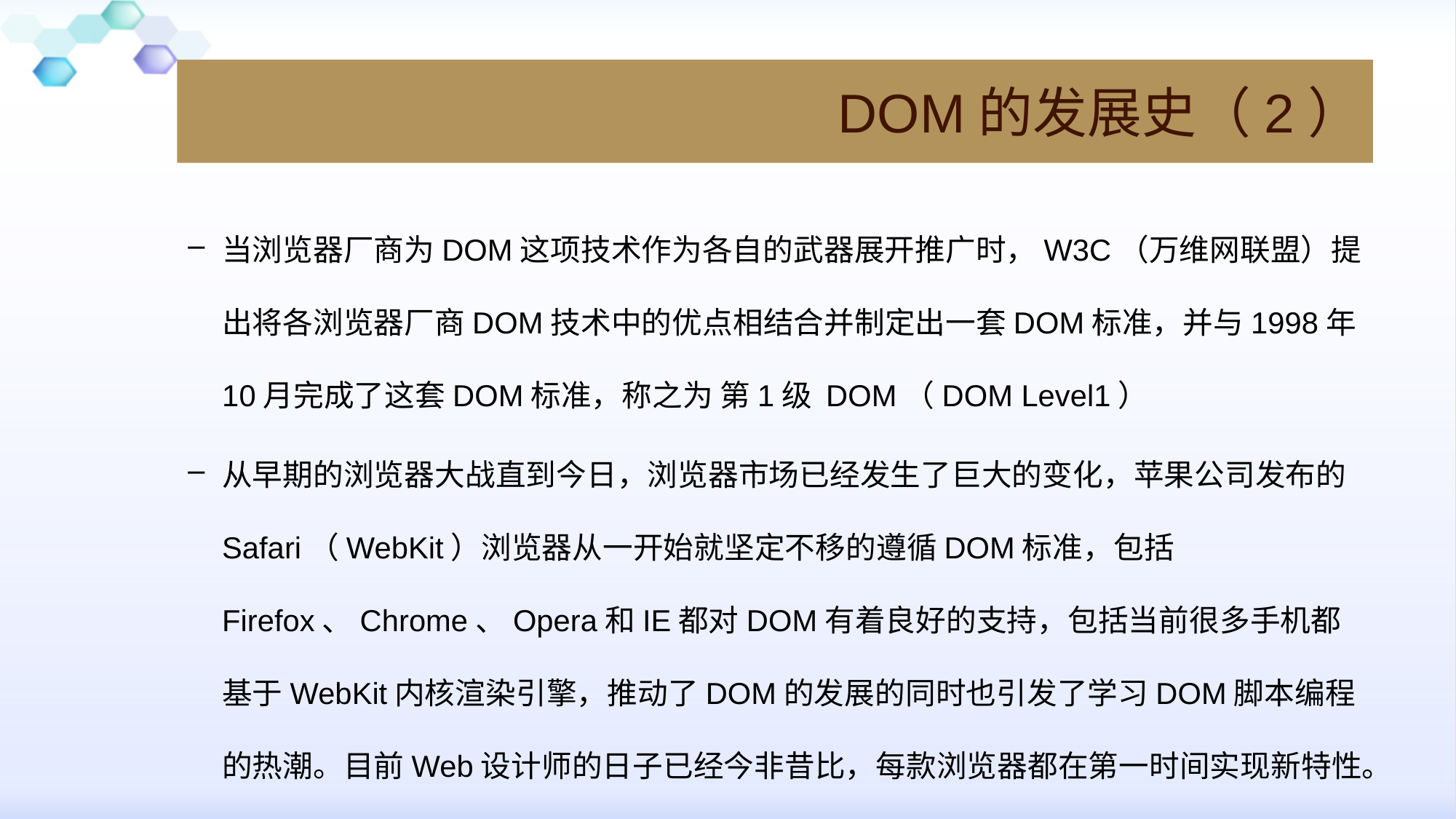

# DOM的发展史（2）
当浏览器厂商为DOM这项技术作为各自的武器展开推广时，W3C（万维网联盟）提出将各浏览器厂商DOM技术中的优点相结合并制定出一套DOM标准，并与1998年10月完成了这套DOM标准，称之为 第1级 DOM（DOM Level1）
从早期的浏览器大战直到今日，浏览器市场已经发生了巨大的变化，苹果公司发布的Safari（WebKit）浏览器从一开始就坚定不移的遵循DOM标准，包括Firefox、Chrome、Opera和IE都对DOM有着良好的支持，包括当前很多手机都基于WebKit内核渲染引擎，推动了DOM的发展的同时也引发了学习DOM脚本编程的热潮。目前Web设计师的日子已经今非昔比，每款浏览器都在第一时间实现新特性。